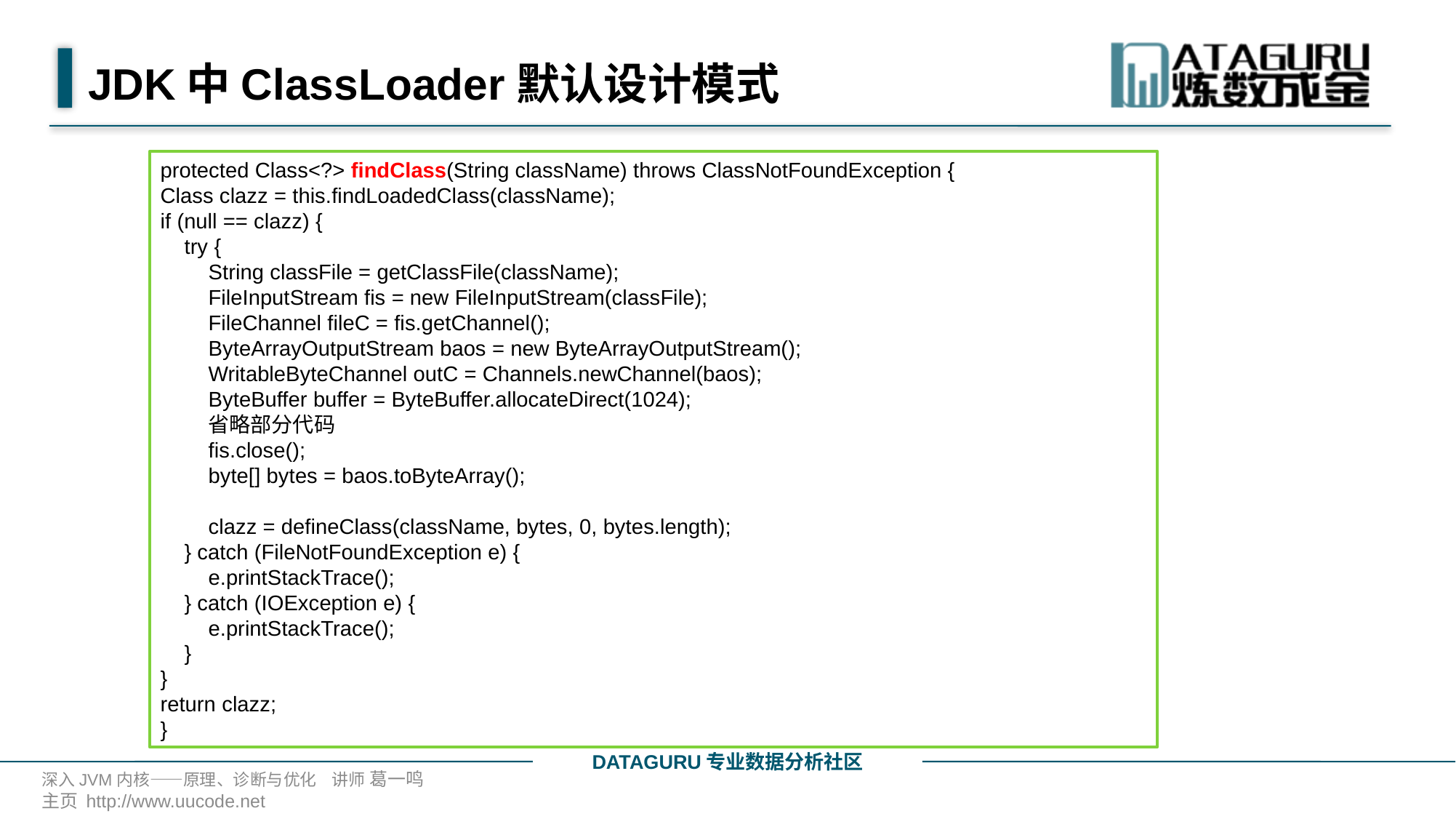

# JDK中ClassLoader默认设计模式
protected Class<?> findClass(String className) throws ClassNotFoundException {
Class clazz = this.findLoadedClass(className);
if (null == clazz) {
    try {
        String classFile = getClassFile(className);
        FileInputStream fis = new FileInputStream(classFile);
        FileChannel fileC = fis.getChannel();
        ByteArrayOutputStream baos = new ByteArrayOutputStream();
        WritableByteChannel outC = Channels.newChannel(baos);
        ByteBuffer buffer = ByteBuffer.allocateDirect(1024);
         省略部分代码
        fis.close();
        byte[] bytes = baos.toByteArray();

        clazz = defineClass(className, bytes, 0, bytes.length);
    } catch (FileNotFoundException e) {
        e.printStackTrace();
    } catch (IOException e) {
        e.printStackTrace();
    }
}
return clazz;
}